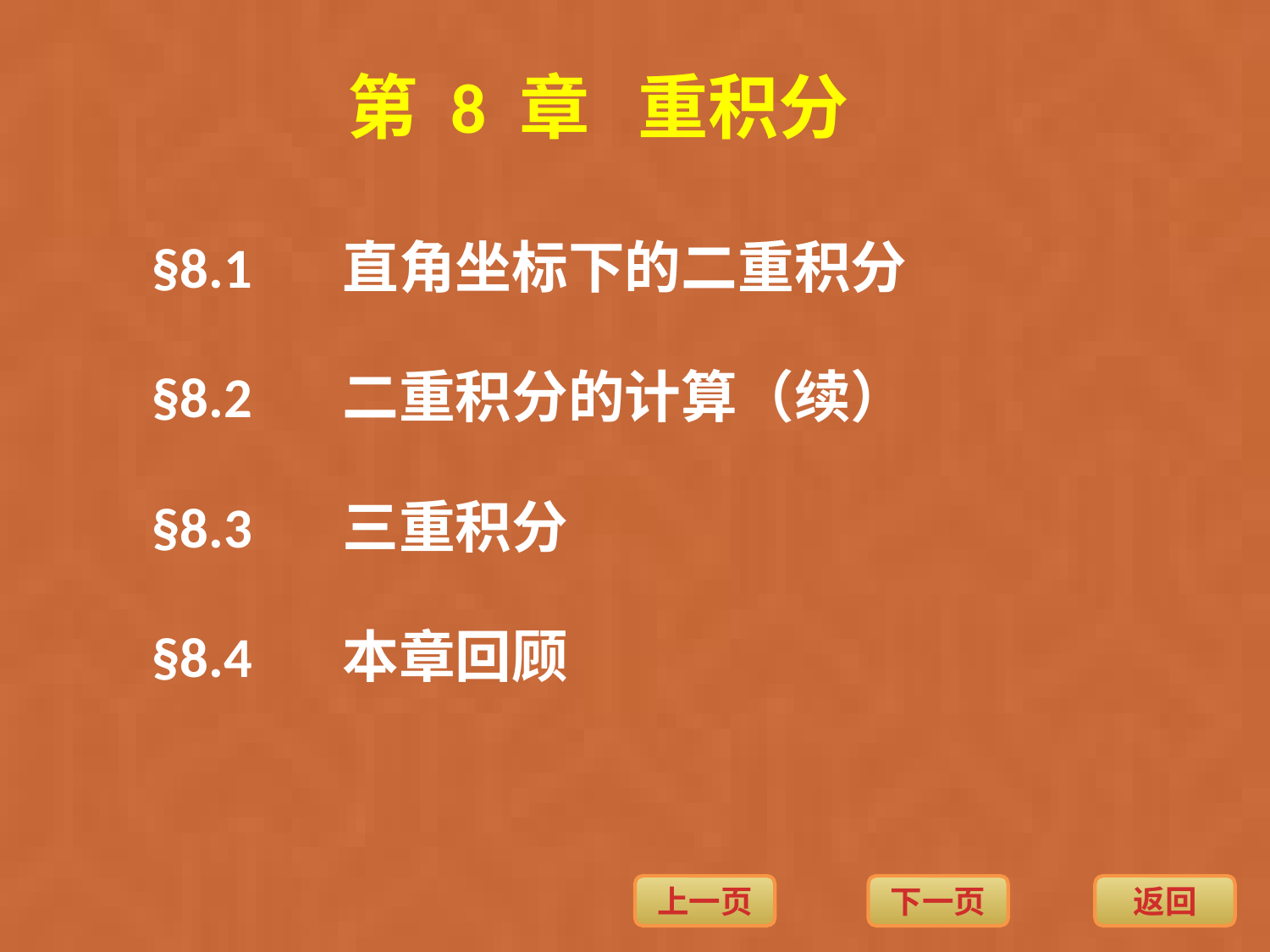

第 8 章   重积分
§8.1      直角坐标下的二重积分
§8.2      二重积分的计算（续）
§8.3      三重积分
§8.4      本章回顾
返回